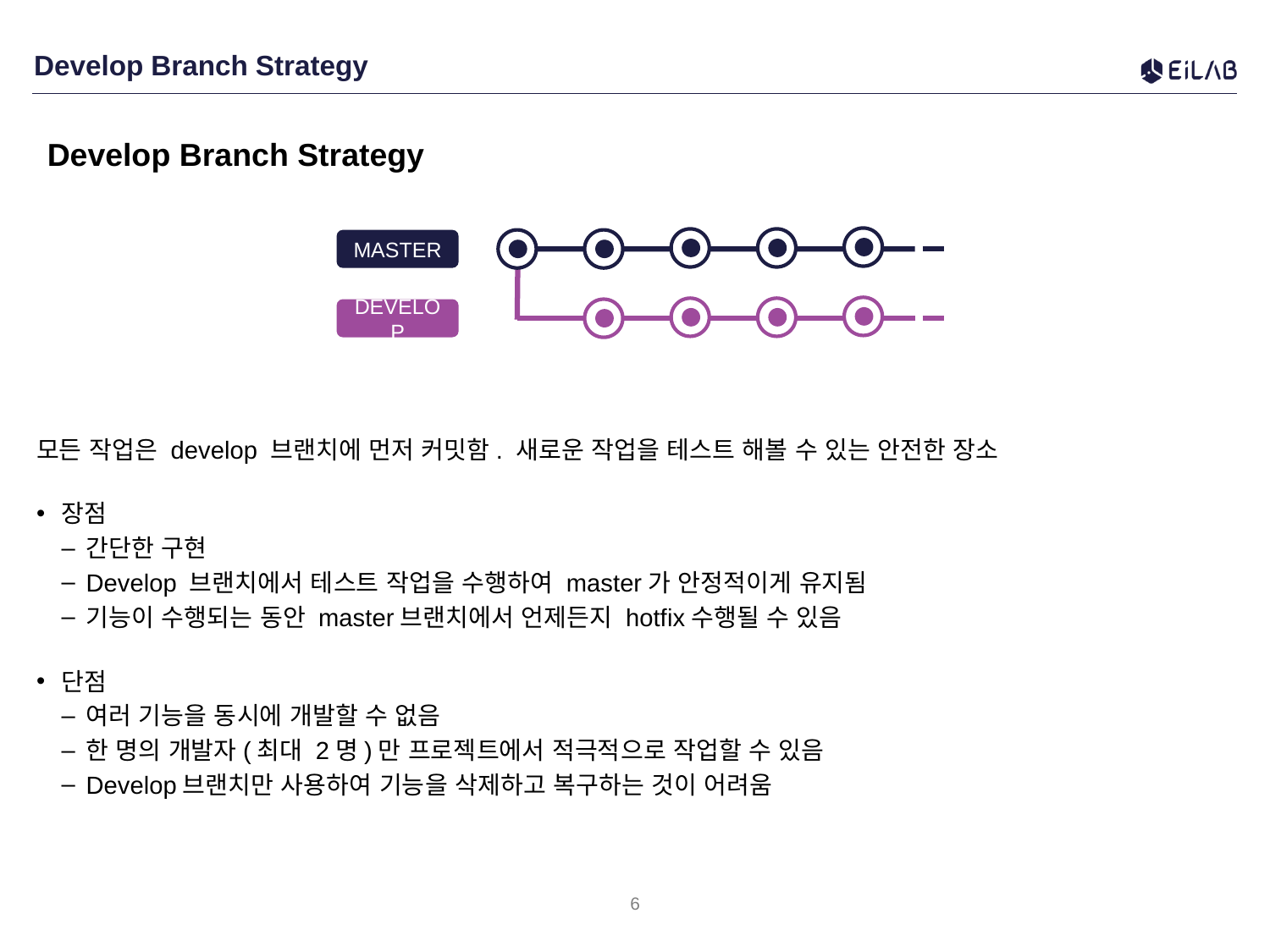

# Develop Branch Strategy
Develop Branch Strategy

MASTER

DEVELOP

모든 작업은 develop 브랜치에 먼저 커밋함. 새로운 작업을 테스트 해볼 수 있는 안전한 장소
장점
간단한 구현
Develop 브랜치에서 테스트 작업을 수행하여 master가 안정적이게 유지됨
기능이 수행되는 동안 master브랜치에서 언제든지 hotfix수행될 수 있음
단점
여러 기능을 동시에 개발할 수 없음
한 명의 개발자(최대 2명)만 프로젝트에서 적극적으로 작업할 수 있음
Develop브랜치만 사용하여 기능을 삭제하고 복구하는 것이 어려움